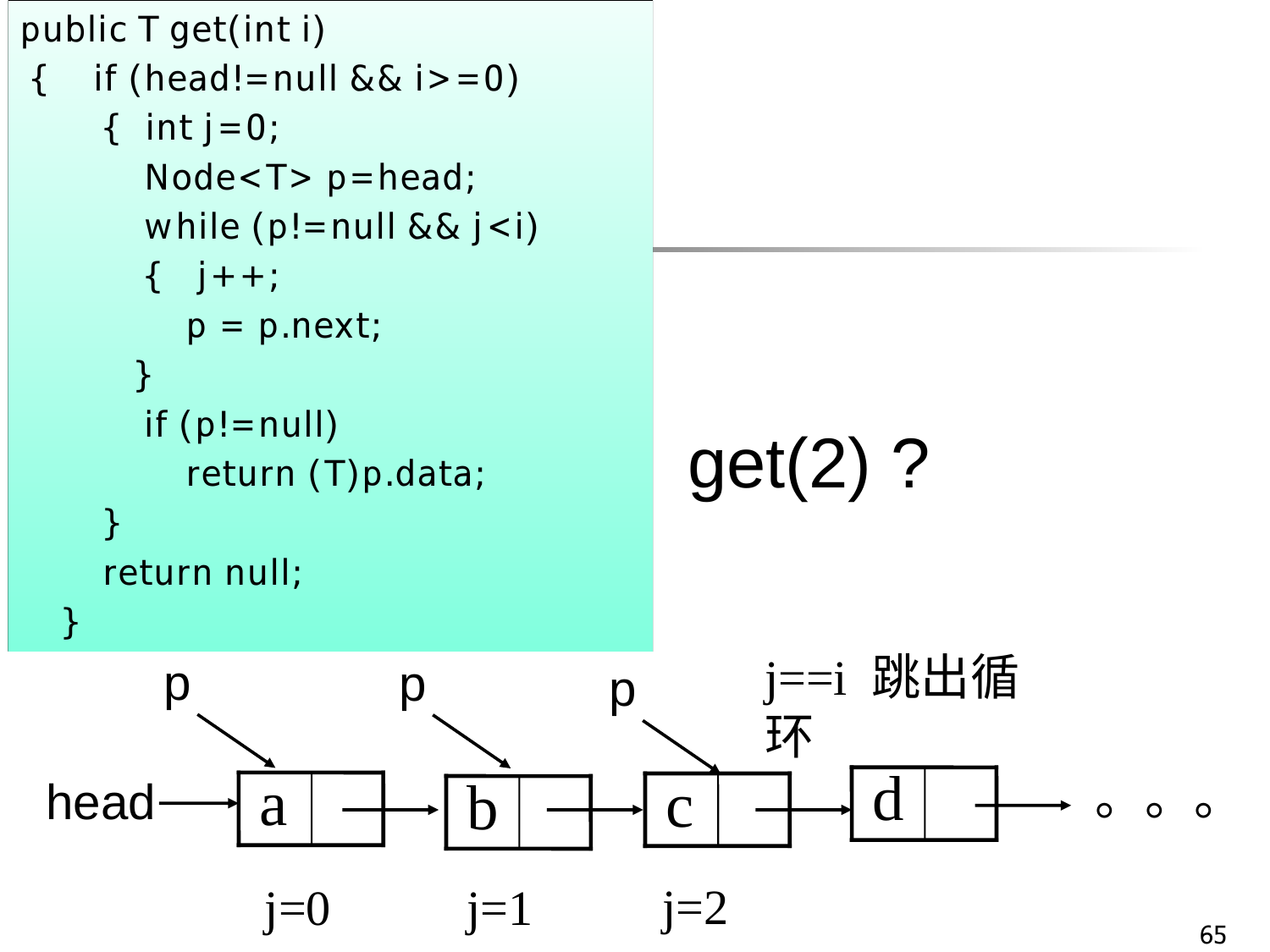

public T get(int i)
 {    if (head!=null && i>=0)
        {  int j=0;
            Node<T> p=head;
            while (p!=null && j<i)
            {   j++;
                p = p.next;
           }
            if (p!=null)
                return (T)p.data;
        }
        return null;
    }

get(2) ?
j==i 跳出循环
p
p
p

d

a

c

b

。。。
head

j=2
j=1
j=0
65